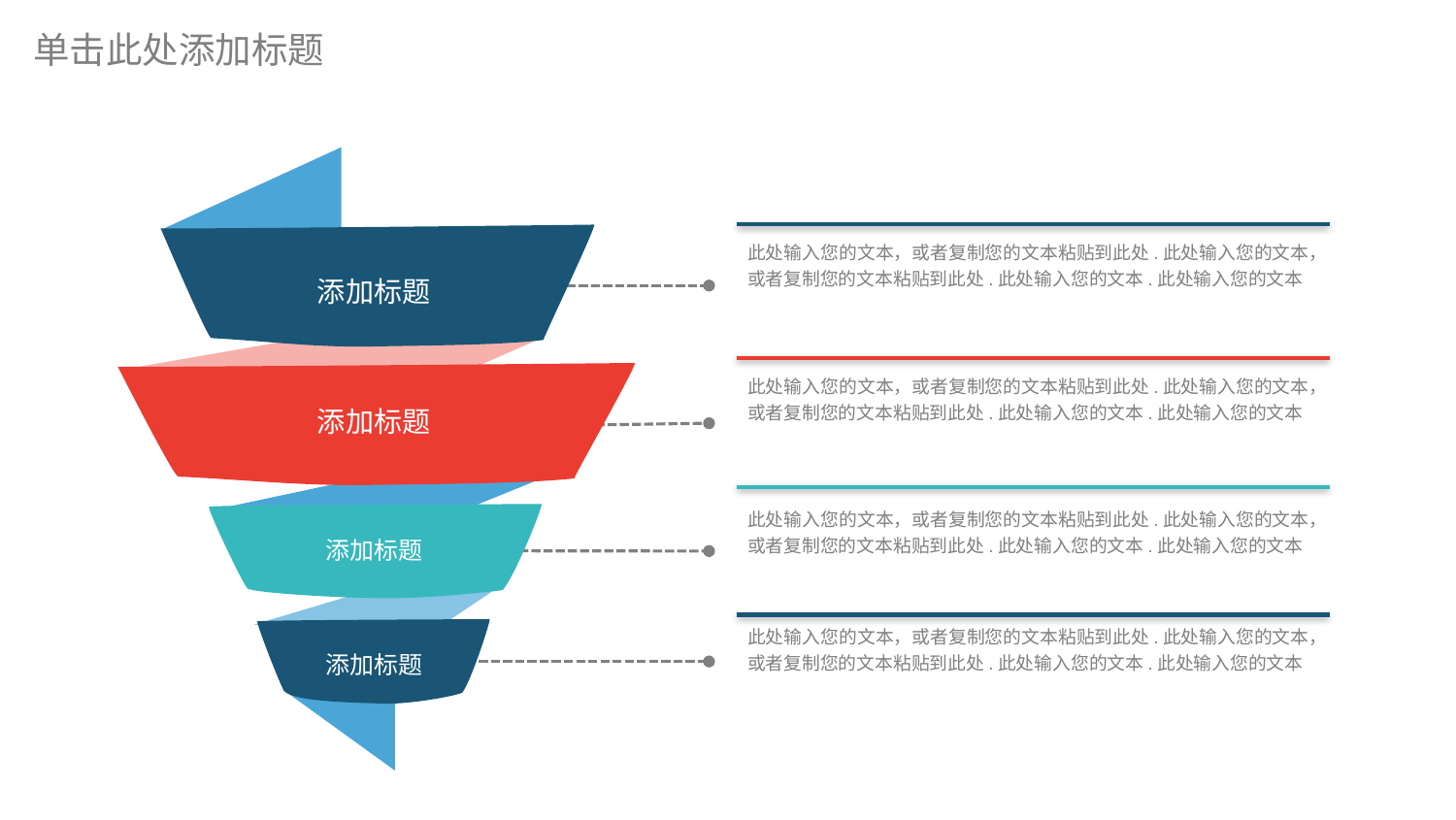

此处输入您的文本，或者复制您的文本粘贴到此处.此处输入您的文本，或者复制您的文本粘贴到此处.此处输入您的文本.此处输入您的文本
添加标题

此处输入您的文本，或者复制您的文本粘贴到此处.此处输入您的文本，或者复制您的文本粘贴到此处.此处输入您的文本.此处输入您的文本
添加标题

此处输入您的文本，或者复制您的文本粘贴到此处.此处输入您的文本，或者复制您的文本粘贴到此处.此处输入您的文本.此处输入您的文本

添加标题

此处输入您的文本，或者复制您的文本粘贴到此处.此处输入您的文本，或者复制您的文本粘贴到此处.此处输入您的文本.此处输入您的文本

添加标题